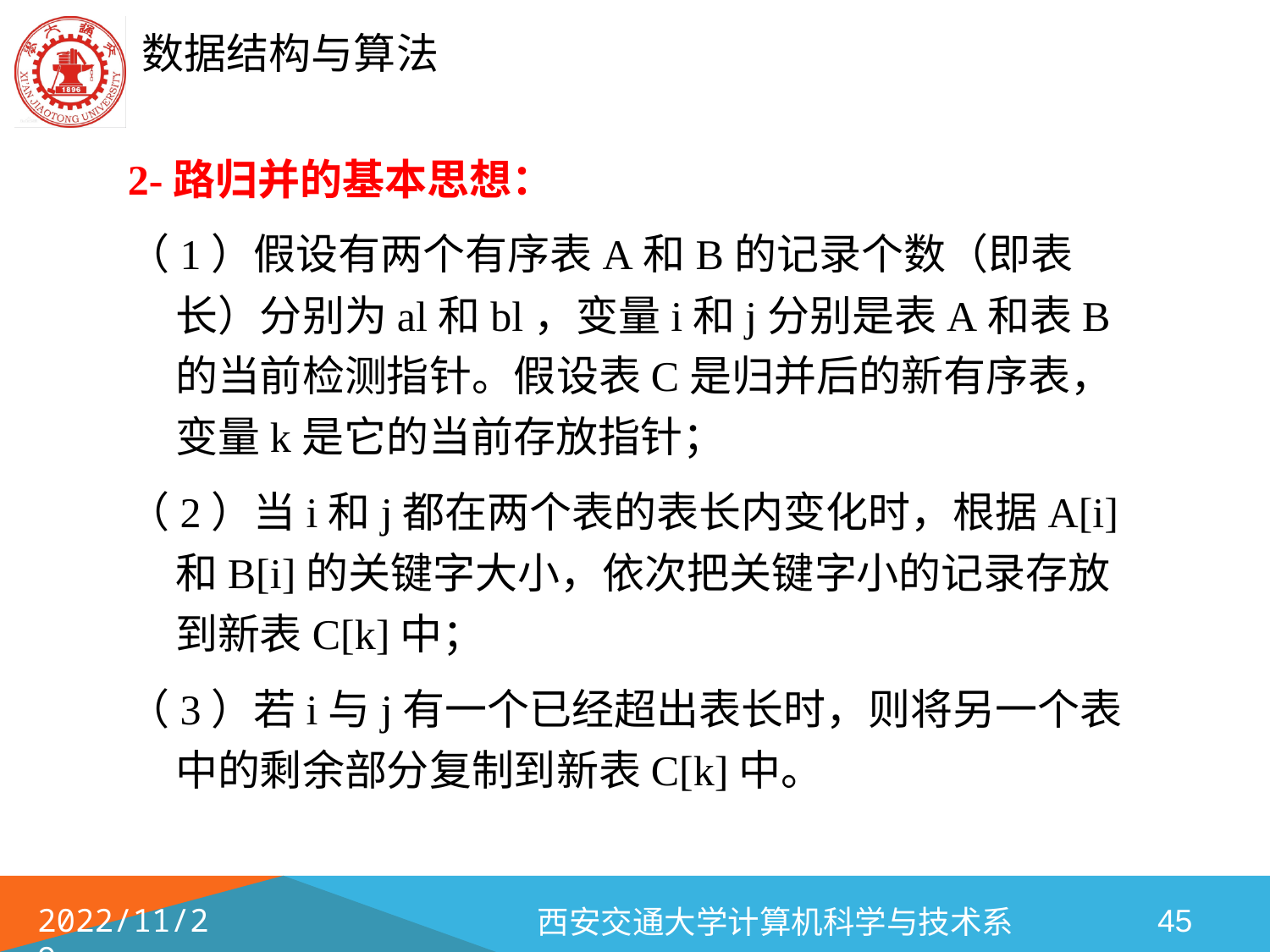

2-路归并的基本思想：
（1）假设有两个有序表A和B的记录个数（即表长）分别为al和bl，变量i和j分别是表A和表B的当前检测指针。假设表C是归并后的新有序表，变量k是它的当前存放指针；
（2）当i和j都在两个表的表长内变化时，根据A[i]和B[i]的关键字大小，依次把关键字小的记录存放到新表C[k]中；
（3）若i与j有一个已经超出表长时，则将另一个表中的剩余部分复制到新表C[k]中。